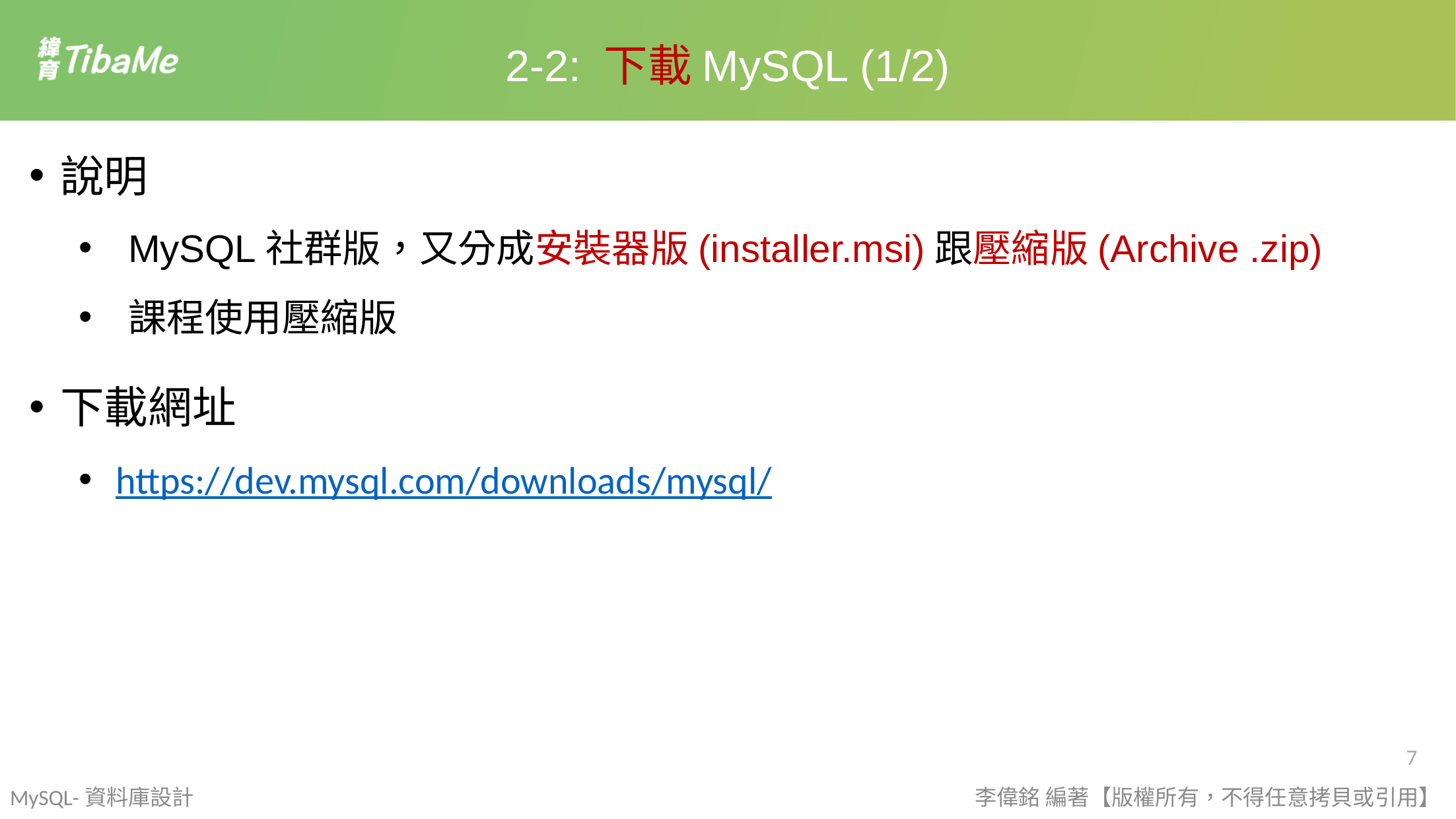

2-2: 下載MySQL (1/2)
說明
MySQL社群版，又分成安裝器版(installer.msi)跟壓縮版(Archive .zip)
課程使用壓縮版
下載網址
https://dev.mysql.com/downloads/mysql/
MySQL-資料庫設計
李偉銘 編著【版權所有，不得任意拷貝或引用】